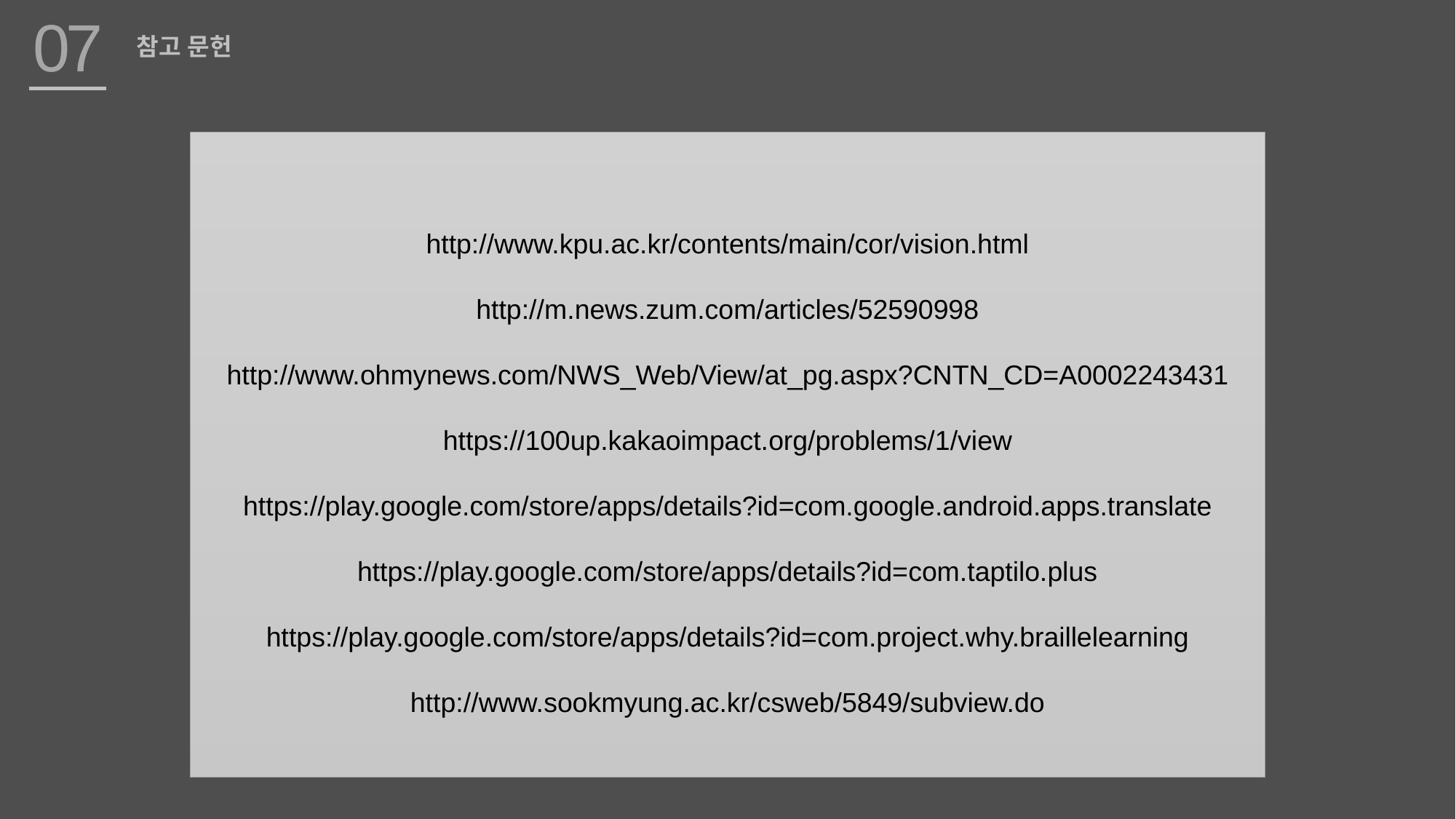

07
참고 문헌

http://www.kpu.ac.kr/contents/main/cor/vision.html
http://m.news.zum.com/articles/52590998
http://www.ohmynews.com/NWS_Web/View/at_pg.aspx?CNTN_CD=A0002243431
https://100up.kakaoimpact.org/problems/1/view
https://play.google.com/store/apps/details?id=com.google.android.apps.translate
https://play.google.com/store/apps/details?id=com.taptilo.plus
https://play.google.com/store/apps/details?id=com.project.why.braillelearning
http://www.sookmyung.ac.kr/csweb/5849/subview.do